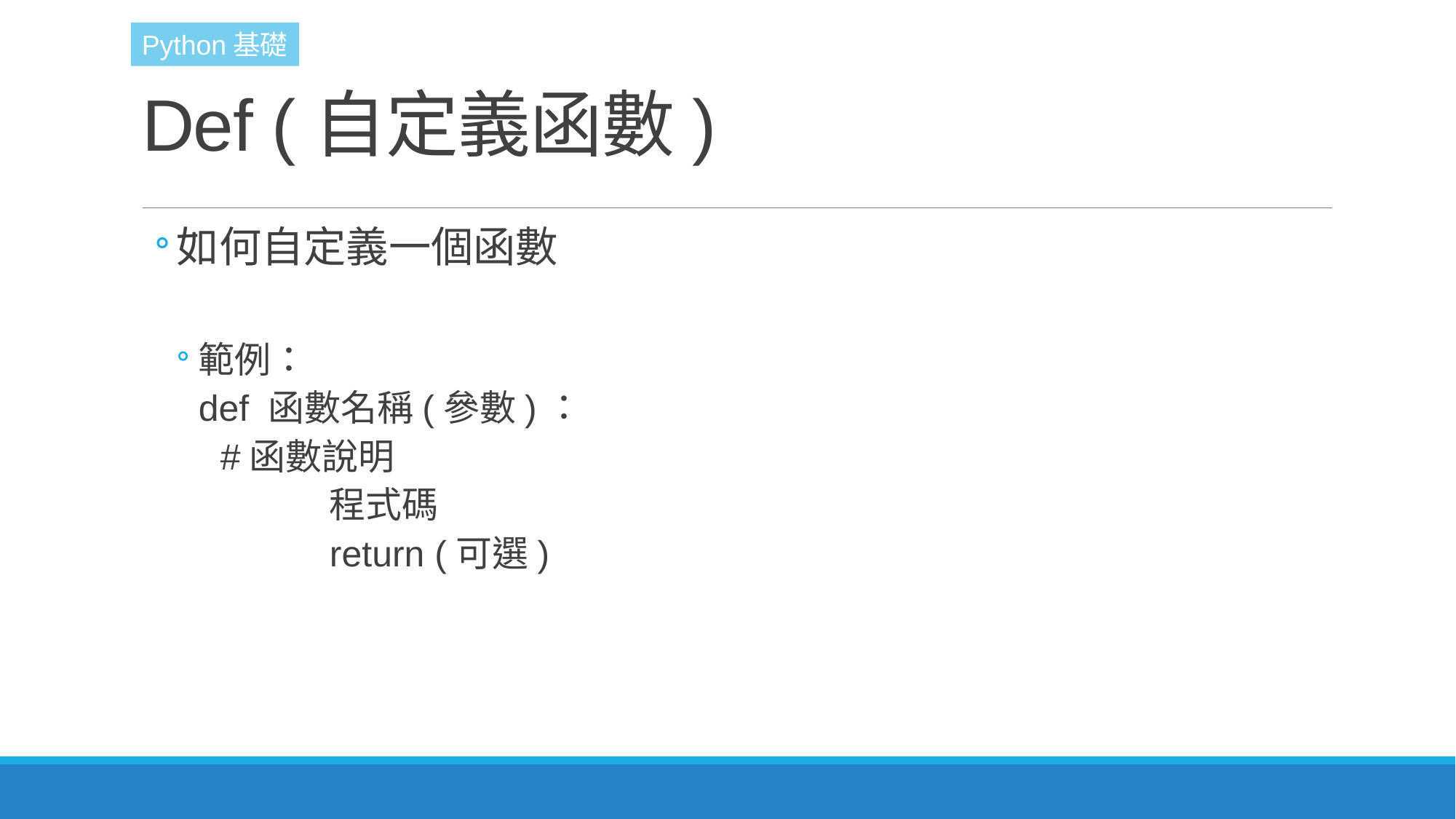

Python基礎
# Def (自定義函數)
如何自定義一個函數

範例：
def 函數名稱(參數)：
#函數說明
	程式碼
	return (可選)